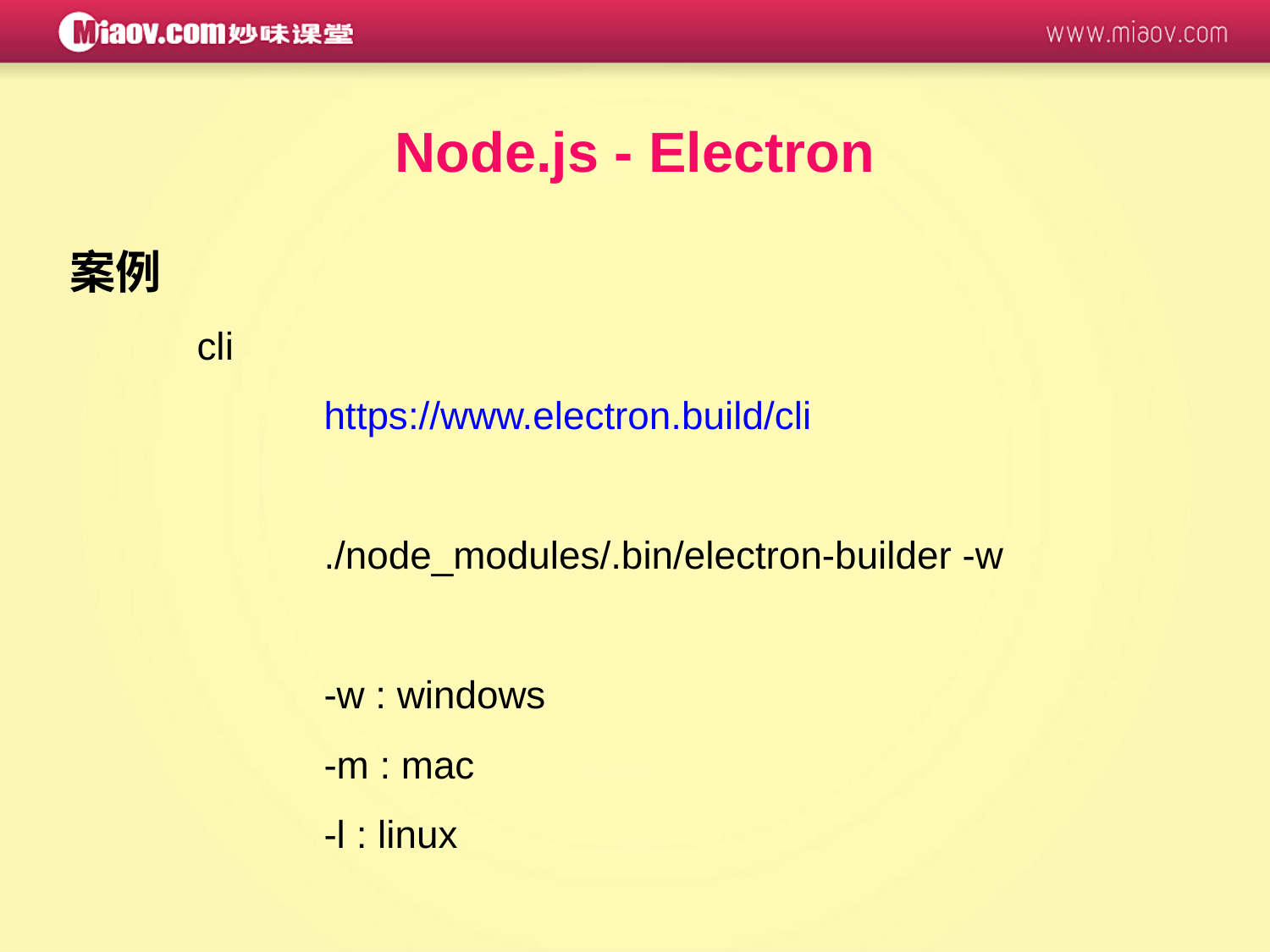

Node.js - Electron
案例
	cli
		https://www.electron.build/cli

		./node_modules/.bin/electron-builder -w

		-w : windows
		-m : mac
		-l : linux